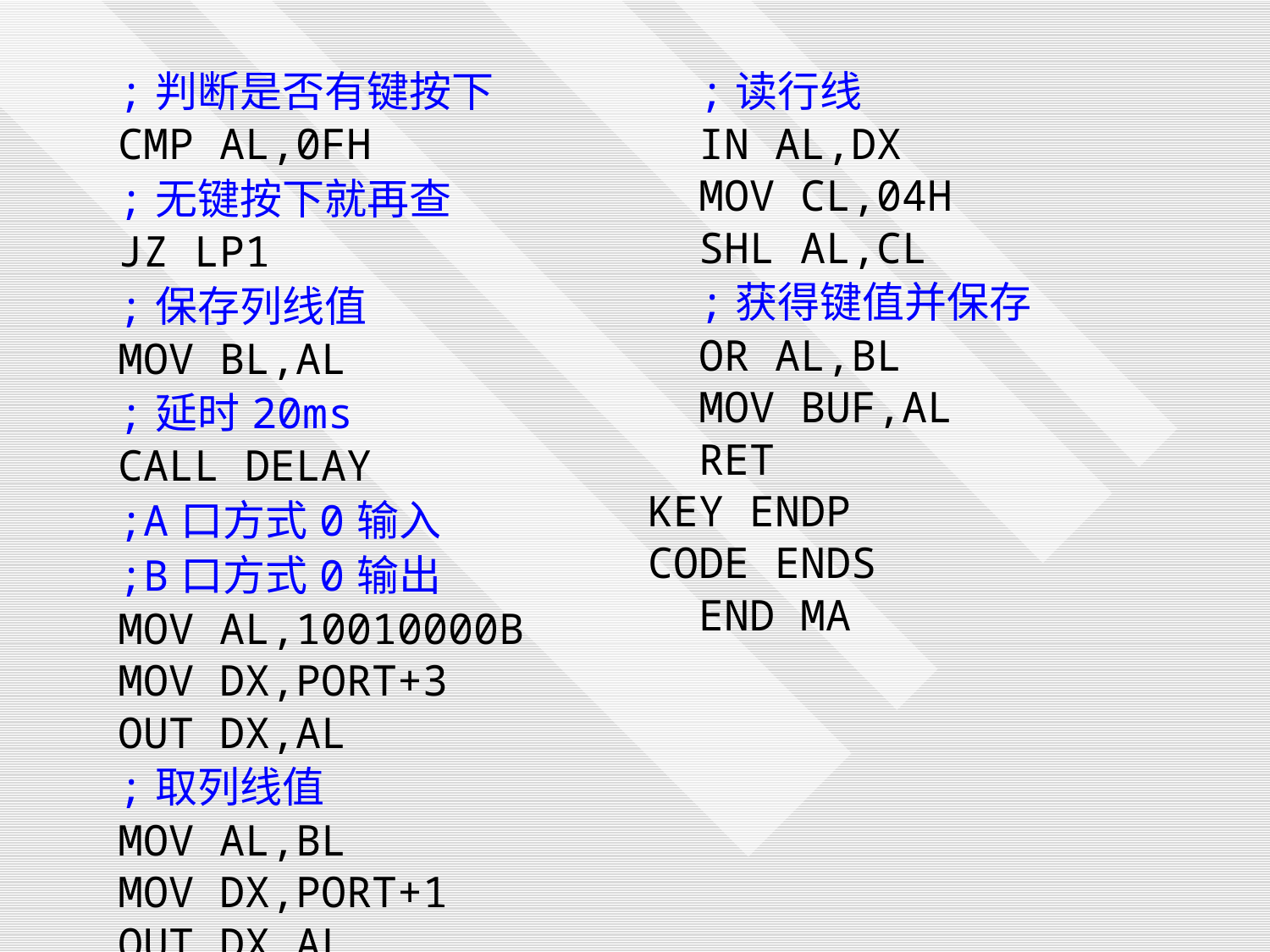

| ;判断是否有键按下 CMP AL,0FH ;无键按下就再查 JZ LP1 ;保存列线值 MOV BL,AL ;延时20ms CALL DELAY ;A口方式0输入 ;B口方式0输出 MOV AL,10010000B MOV DX,PORT+3 OUT DX,AL ;取列线值 MOV AL,BL MOV DX,PORT+1 OUT DX,AL MOV DX,PORT+0 | ;读行线 IN AL,DX MOV CL,04H SHL AL,CL ;获得键值并保存 OR AL,BL MOV BUF,AL RET KEY ENDP CODE ENDS END MA |
| --- | --- |